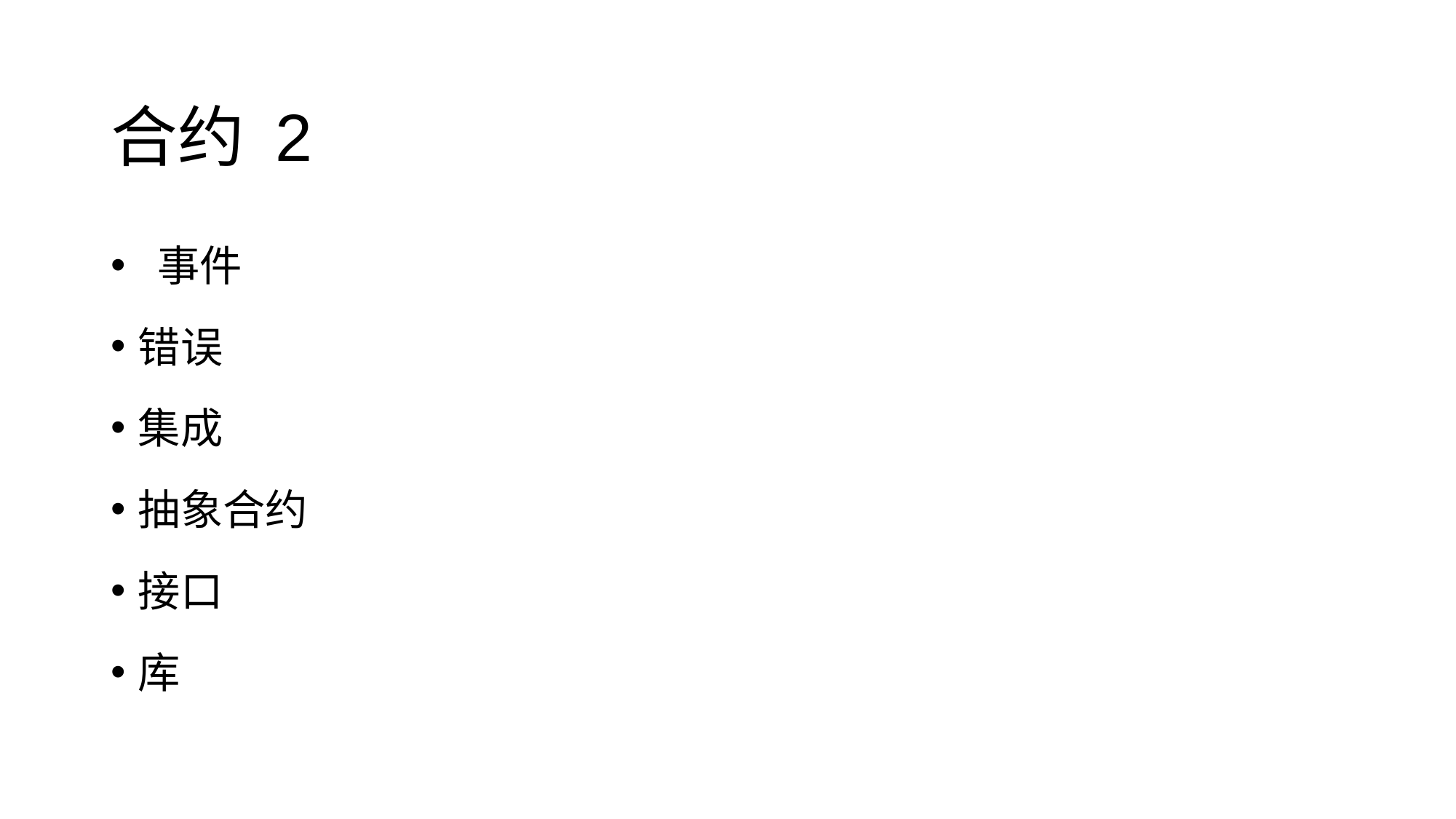

# 合约 2
 事件
错误
集成
抽象合约
接口
库